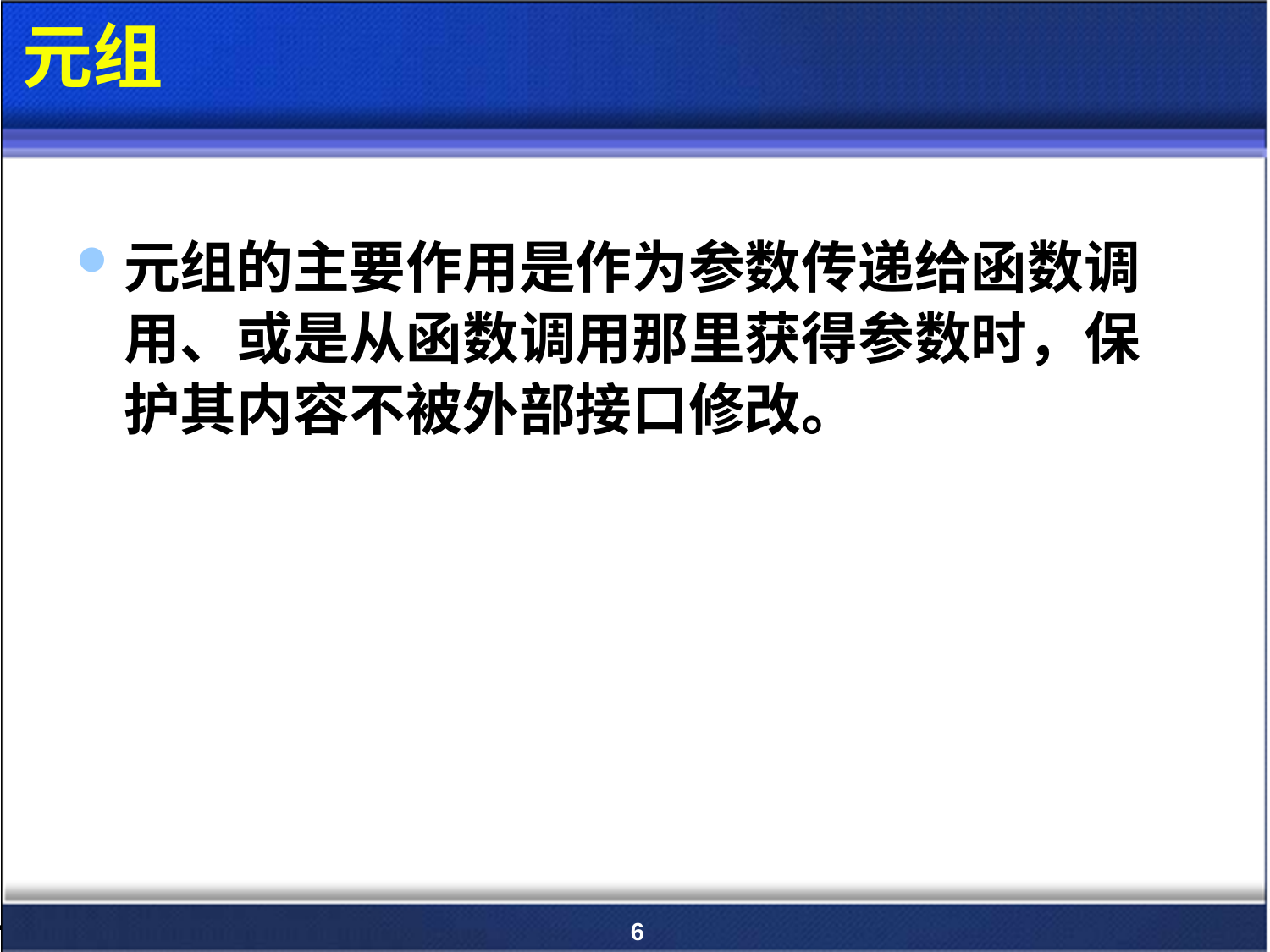

# 元组
元组的主要作用是作为参数传递给函数调用、或是从函数调用那里获得参数时，保护其内容不被外部接口修改。

6